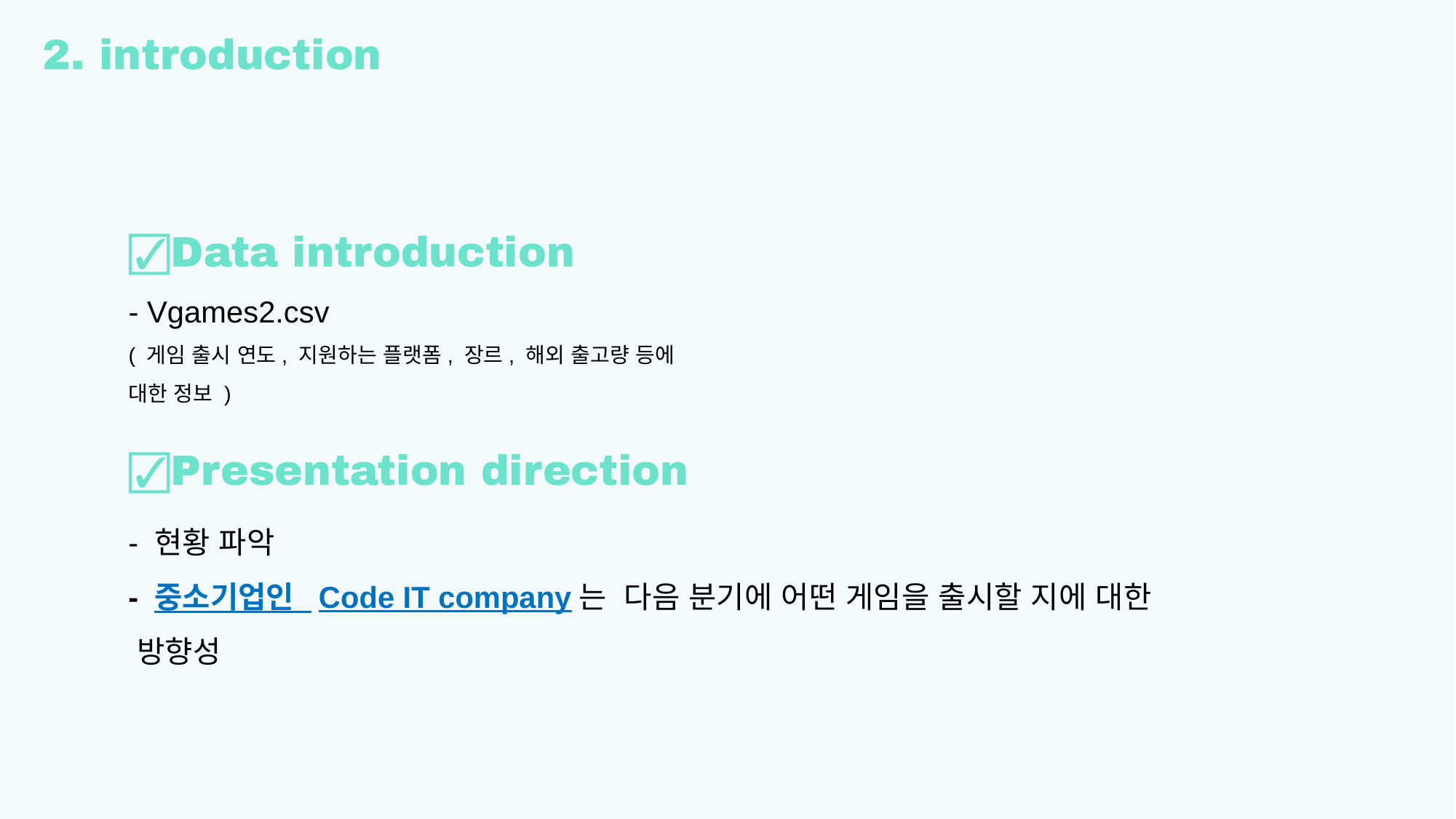

2. introduction
☑Data introduction
- Vgames2.csv
( 게임 출시 연도, 지원하는 플랫폼, 장르, 해외 출고량 등에 대한 정보 )
☑Presentation direction
- 현황 파악
- 중소기업인  Code IT company는  다음 분기에 어떤 게임을 출시할 지에 대한  방향성